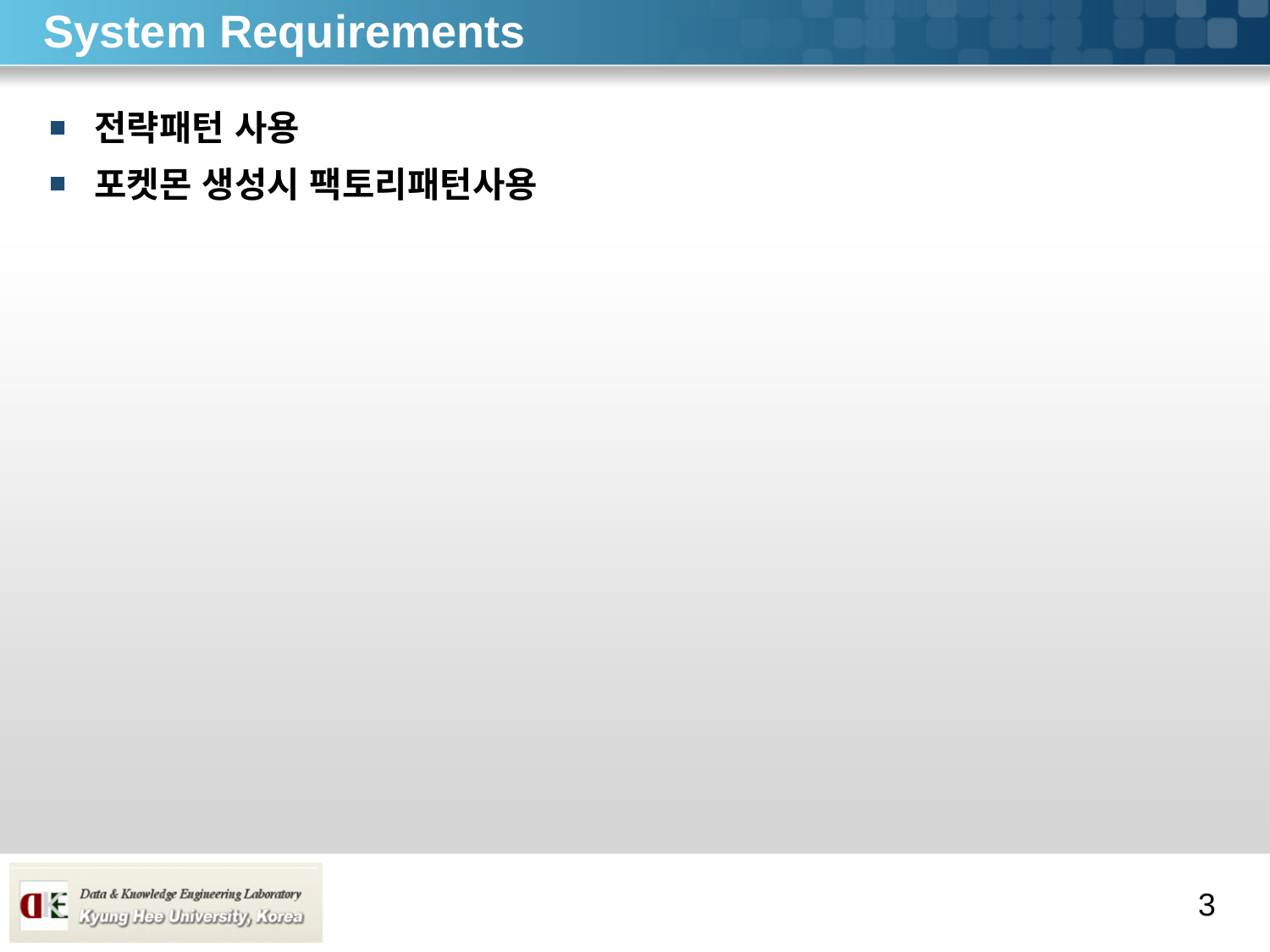

# System Requirements
전략패턴 사용
포켓몬 생성시 팩토리패턴사용